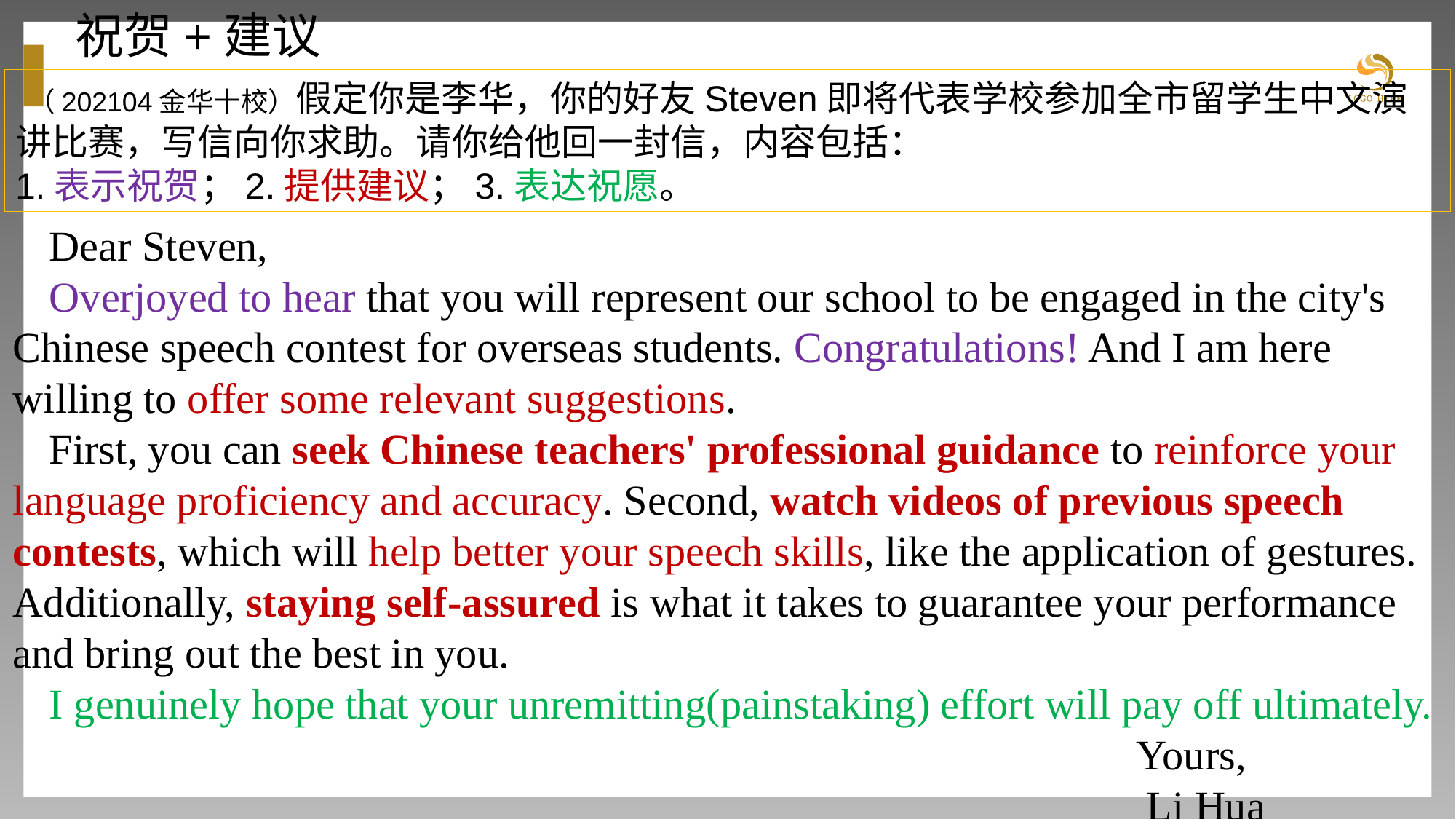

祝贺+建议
 （202104金华十校）假定你是李华，你的好友Steven即将代表学校参加全市留学生中文演讲比赛，写信向你求助。请你给他回一封信，内容包括：
1.表示祝贺；2.提供建议；3.表达祝愿。
Dear Steven,
Overjoyed to hear that you will represent our school to be engaged in the city's Chinese speech contest for overseas students. Congratulations! And I am here willing to offer some relevant suggestions.
First, you can seek Chinese teachers' professional guidance to reinforce your language proficiency and accuracy. Second, watch videos of previous speech contests, which will help better your speech skills, like the application of gestures. Additionally, staying self-assured is what it takes to guarantee your performance and bring out the best in you.
I genuinely hope that your unremitting(painstaking) effort will pay off ultimately.
                                                                                                       Yours,
                                                                                                        Li Hua